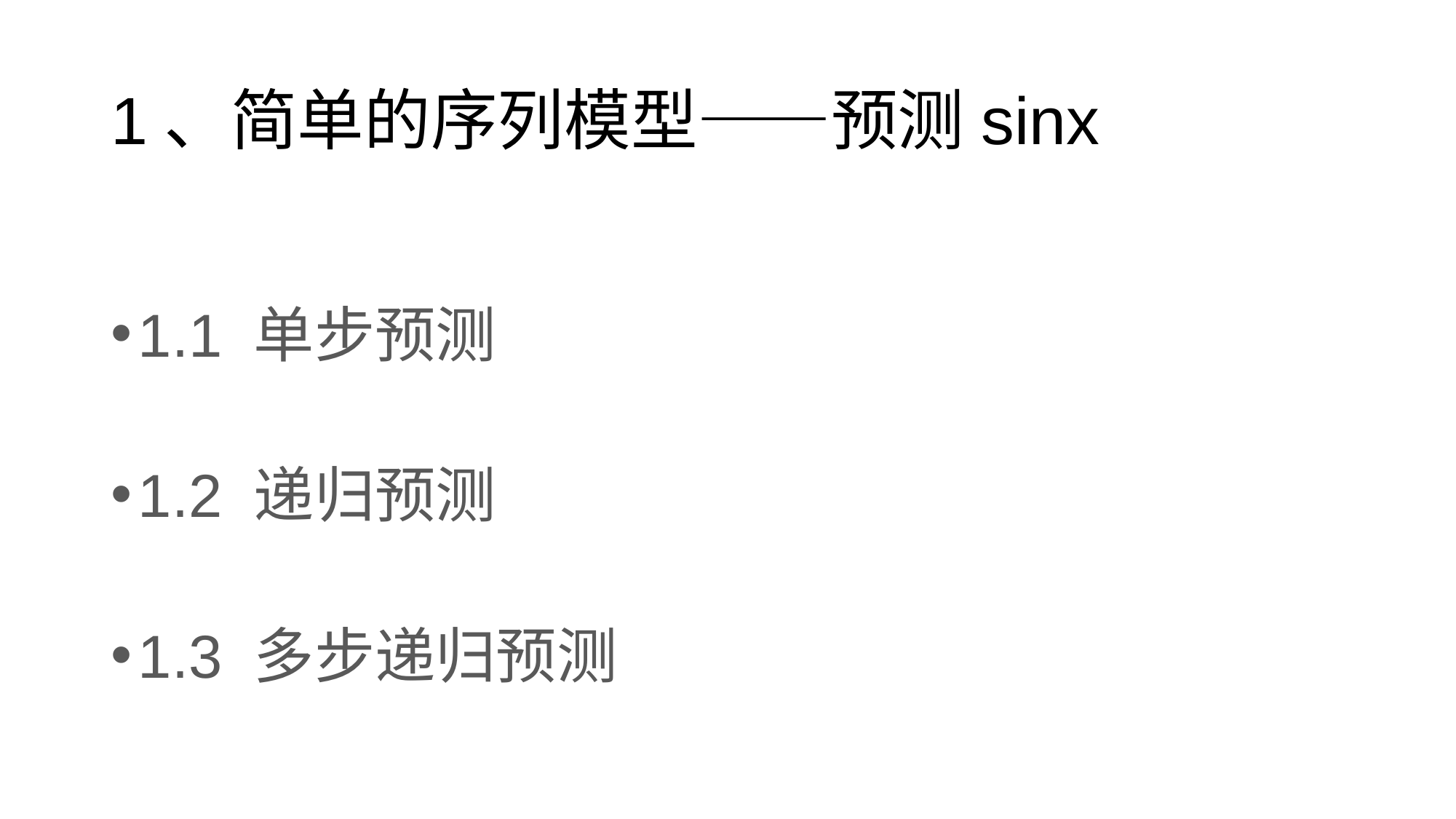

# 1、简单的序列模型——预测sinx
1.1 单步预测
1.2 递归预测
1.3 多步递归预测